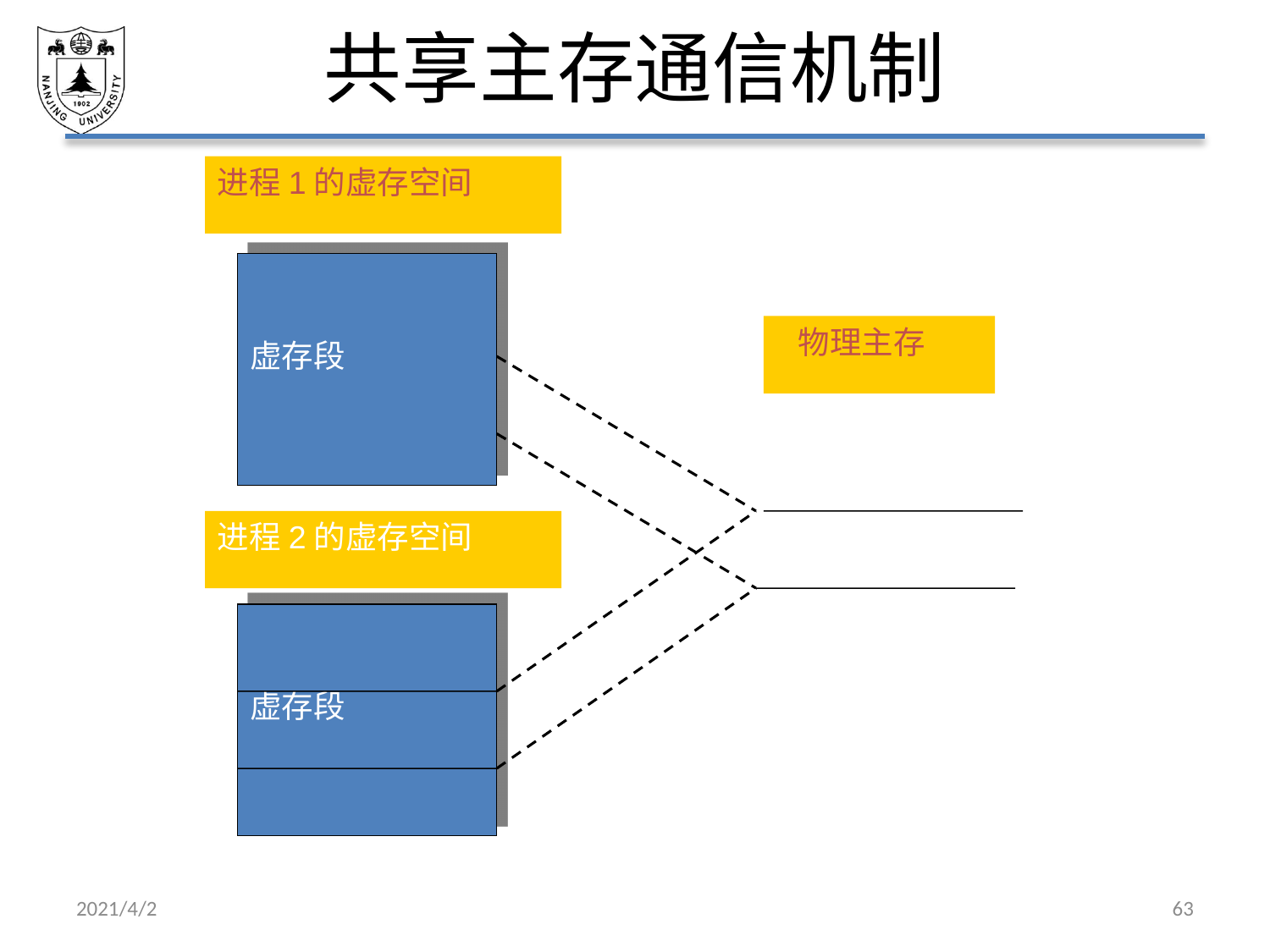

# 共享主存通信机制
进程1的虚存空间

虚存段
  物理主存

进程2的虚存空间

虚存段

2021/4/2
63